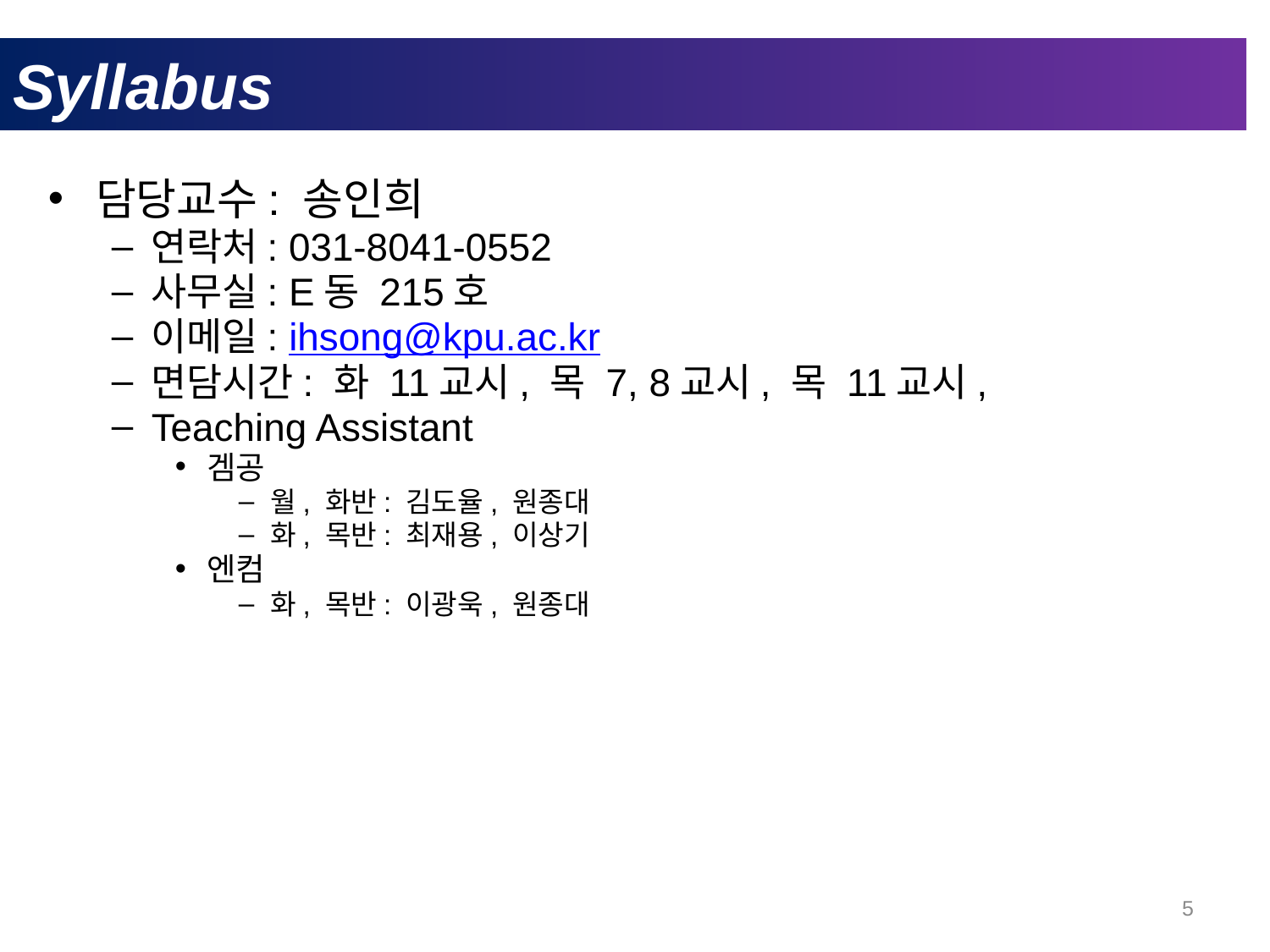

# Syllabus
담당교수: 송인희
연락처: 031-8041-0552
사무실: E동 215호
이메일: ihsong@kpu.ac.kr
면담시간: 화 11교시, 목 7, 8교시, 목 11교시,
Teaching Assistant
겜공
월, 화반: 김도율, 원종대
화, 목반: 최재용, 이상기
엔컴
화, 목반: 이광욱, 원종대

5